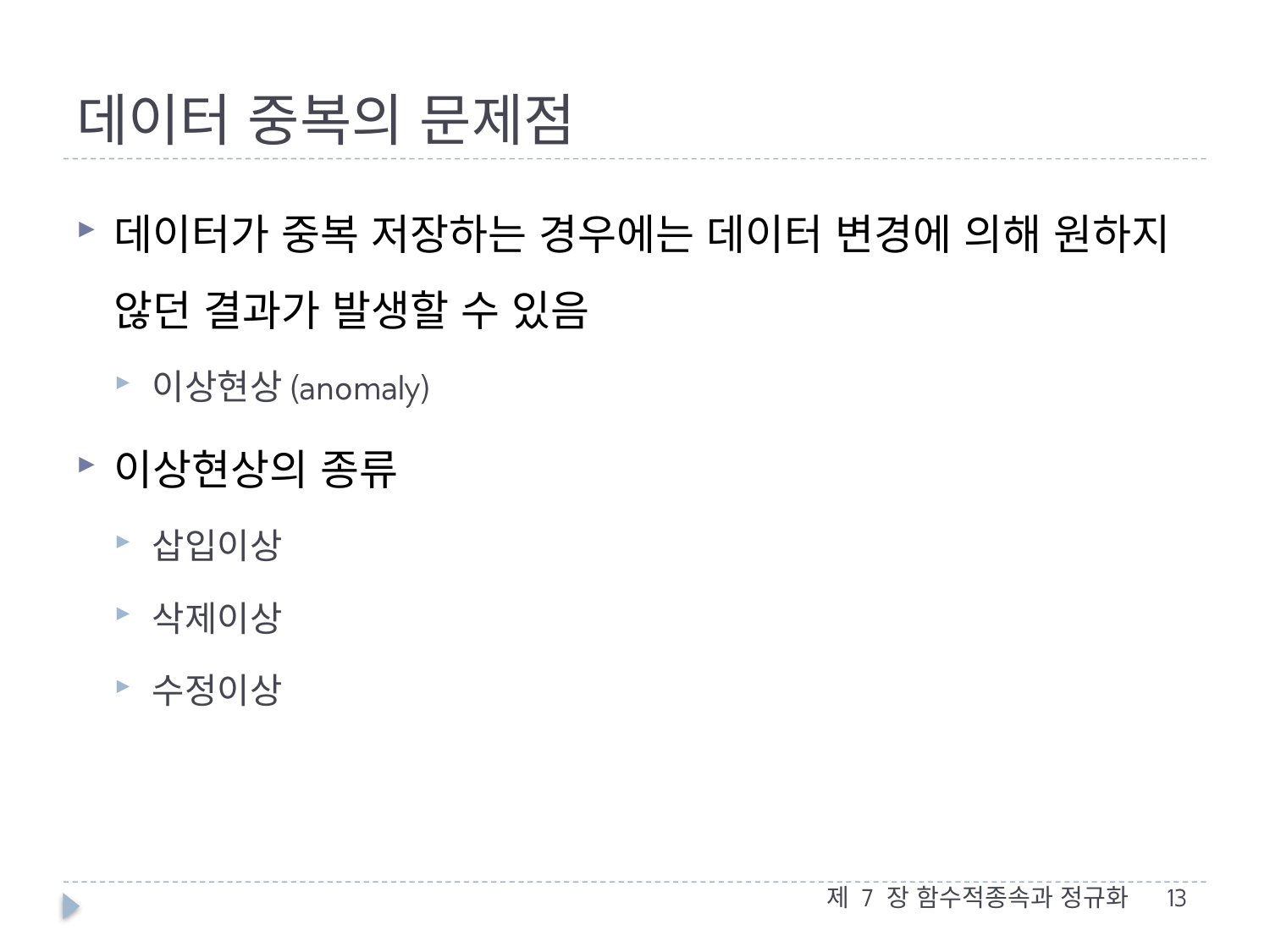

# 데이터 중복의 문제점
데이터가 중복 저장하는 경우에는 데이터 변경에 의해 원하지 않던 결과가 발생할 수 있음
이상현상(anomaly)
이상현상의 종류
삽입이상
삭제이상
수정이상

제 7 장 함수적종속과 정규화
13